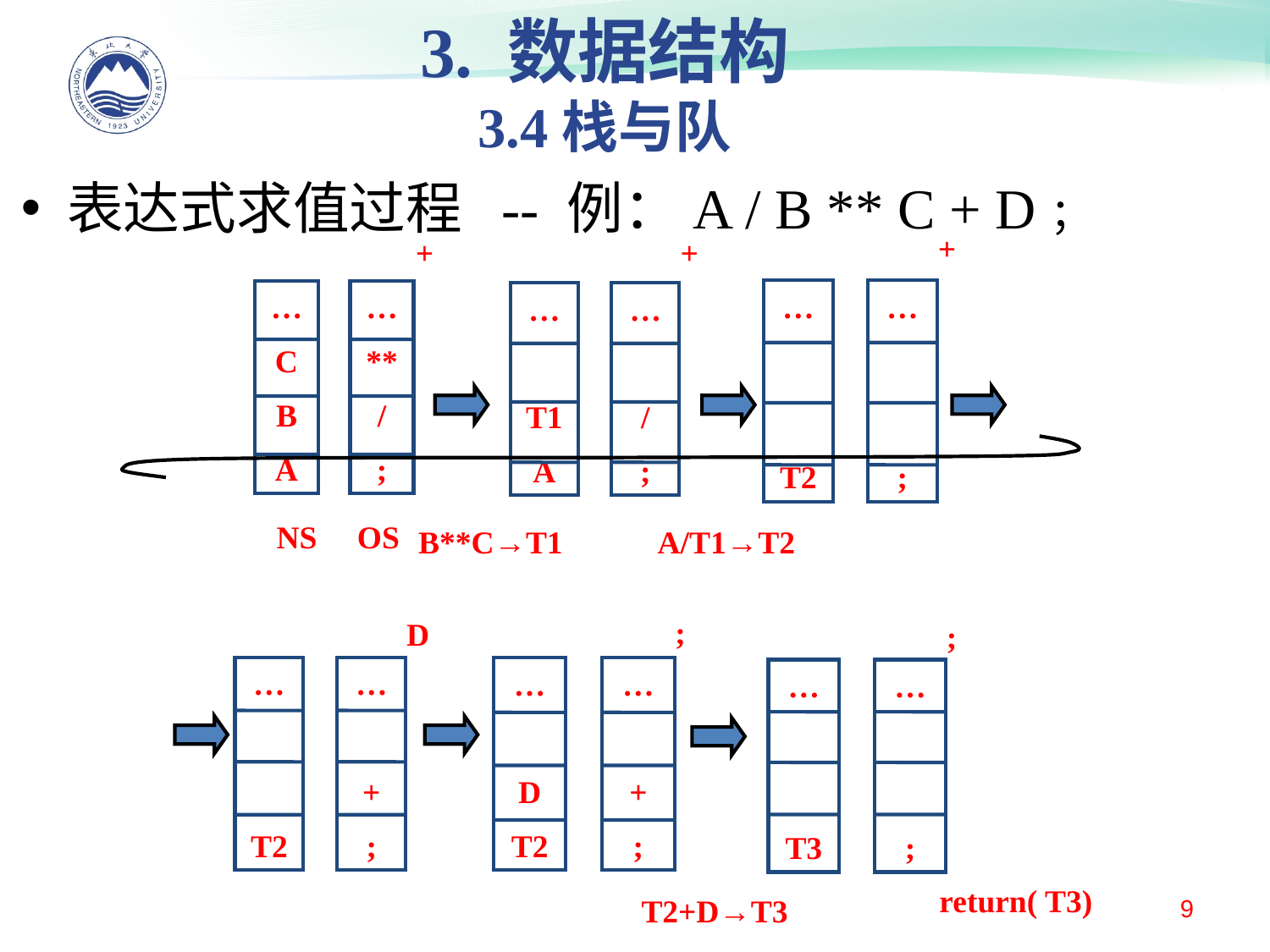

3. 数据结构
3.4栈与队
 表达式求值过程  -- 例：A / B ** C + D；

+
…

T2
…

;

+
…
C
B
A
…
**
/
;

NS     OS
+
…

T1
A
…

/
;

B**C→T1
A/T1→T2
;
…

D
T2
…

+
;

D
…

T2
…

+
;

;
…

T3
…

;

return( T3)
9
T2+D→T3